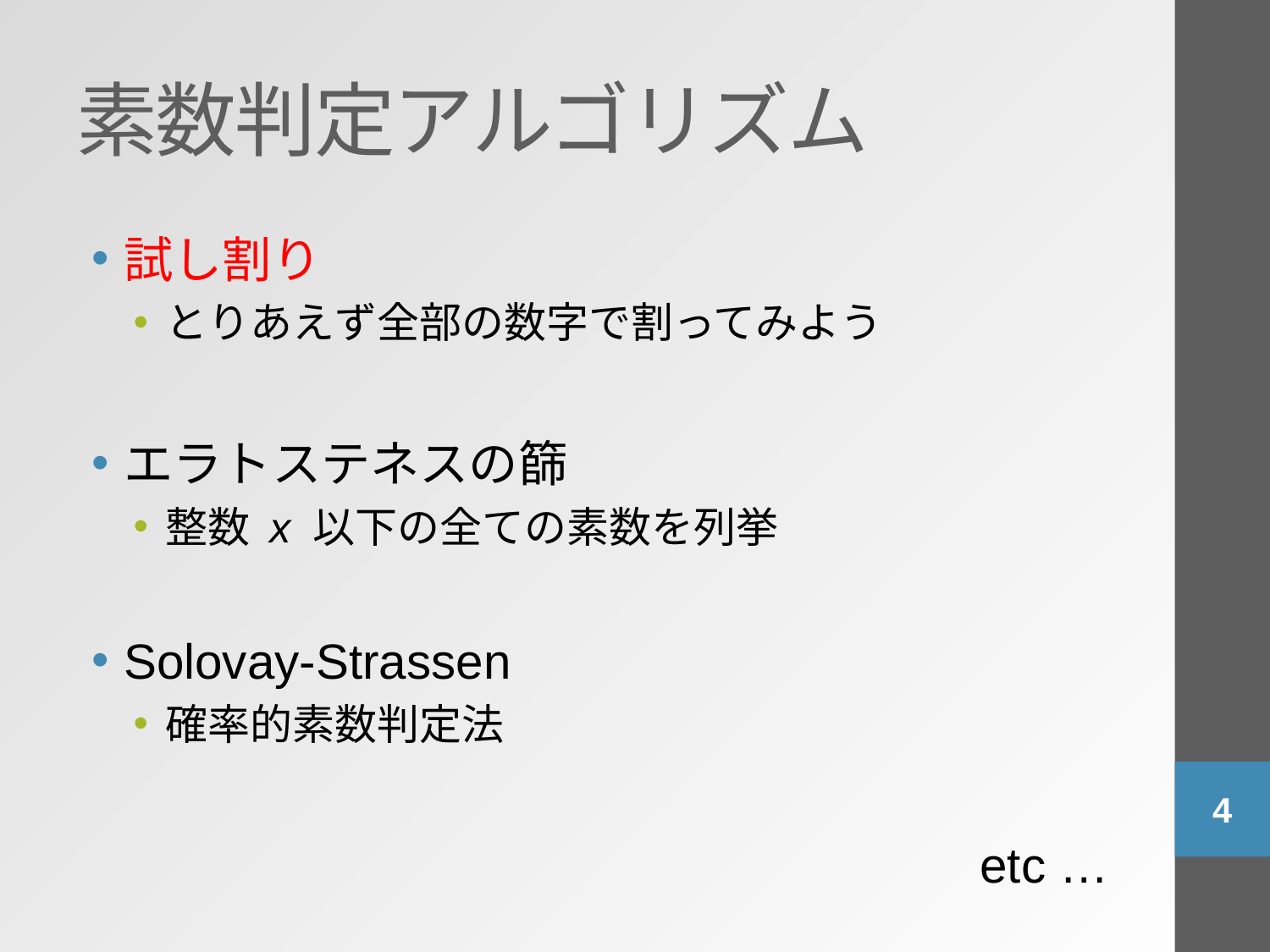

# 素数判定アルゴリズム
試し割り
とりあえず全部の数字で割ってみよう

エラトステネスの篩
整数 x 以下の全ての素数を列挙

Solovay-Strassen
確率的素数判定法

etc …